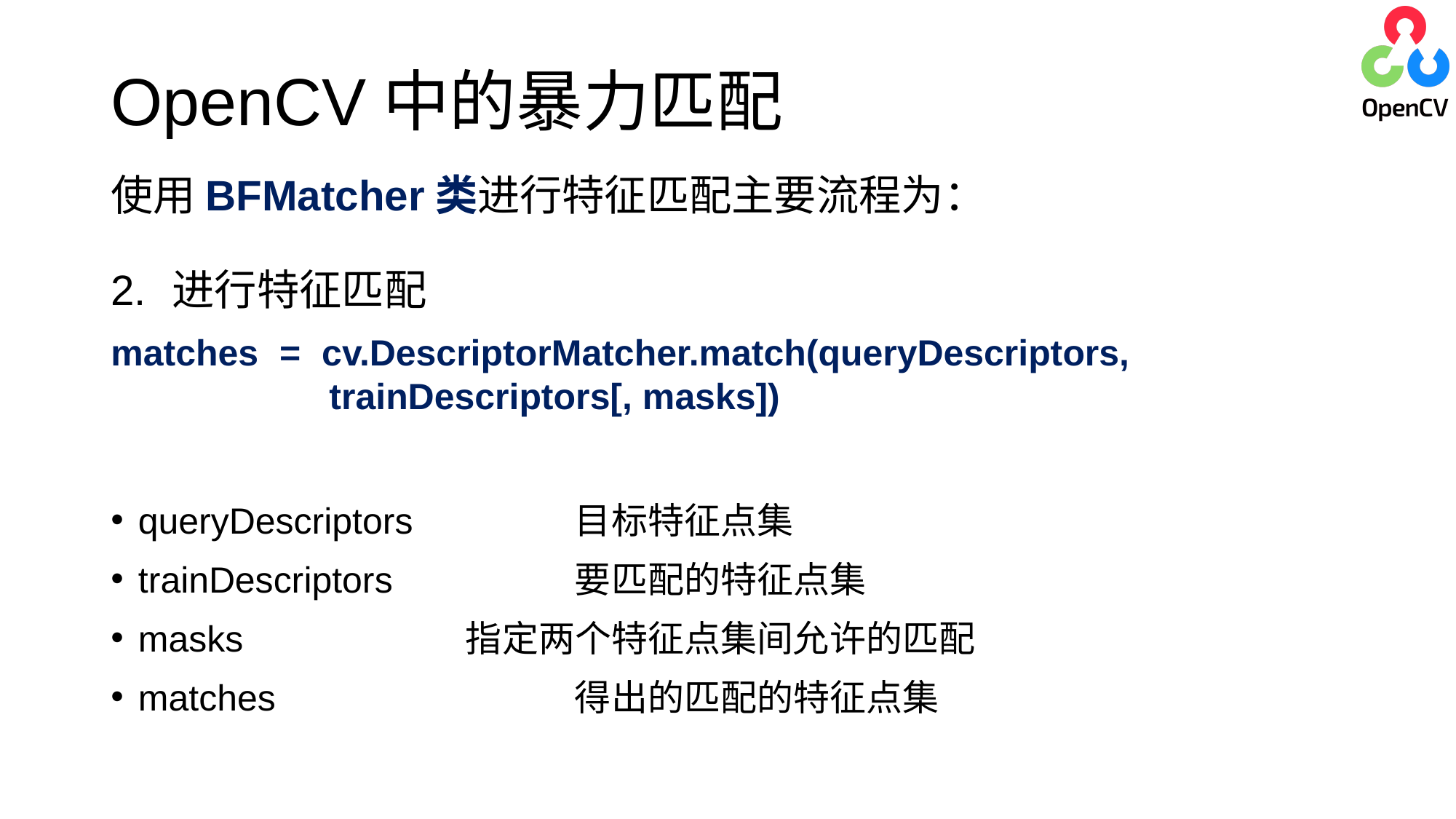

OpenCV中的暴力匹配
# 使用BFMatcher类进行特征匹配主要流程为：
进行特征匹配
matches = cv.DescriptorMatcher.match(queryDescriptors, 				trainDescriptors[, masks])

queryDescriptors		目标特征点集
trainDescriptors		要匹配的特征点集
masks			指定两个特征点集间允许的匹配
matches			得出的匹配的特征点集